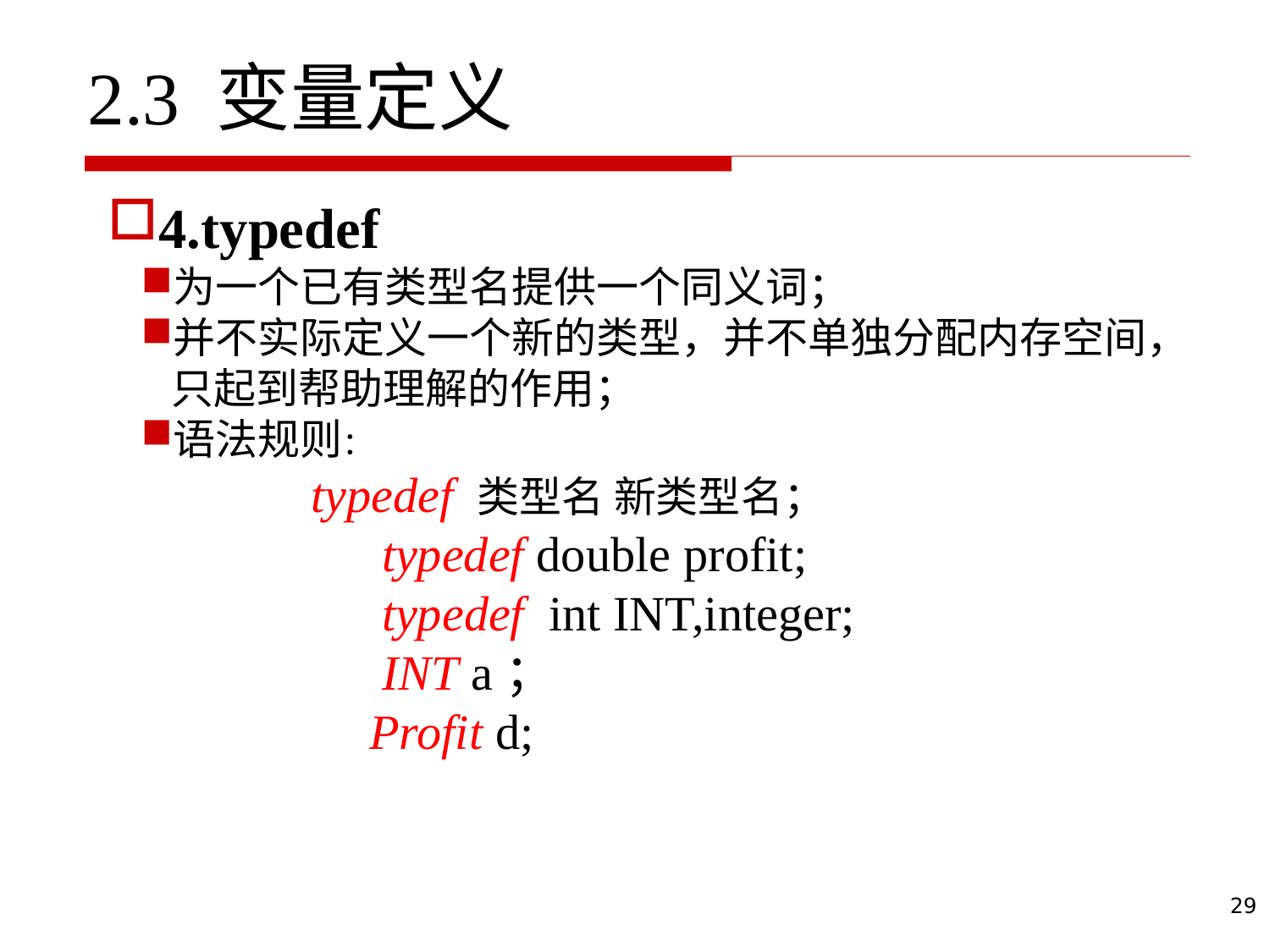

2.3 变量定义
4.typedef
为一个已有类型名提供一个同义词；
并不实际定义一个新的类型，并不单独分配内存空间，只起到帮助理解的作用；
语法规则：
    typedef 类型名 新类型名；
            typedef double profit;
            typedef  int INT,integer;
            INT a；
           Profit d;
29